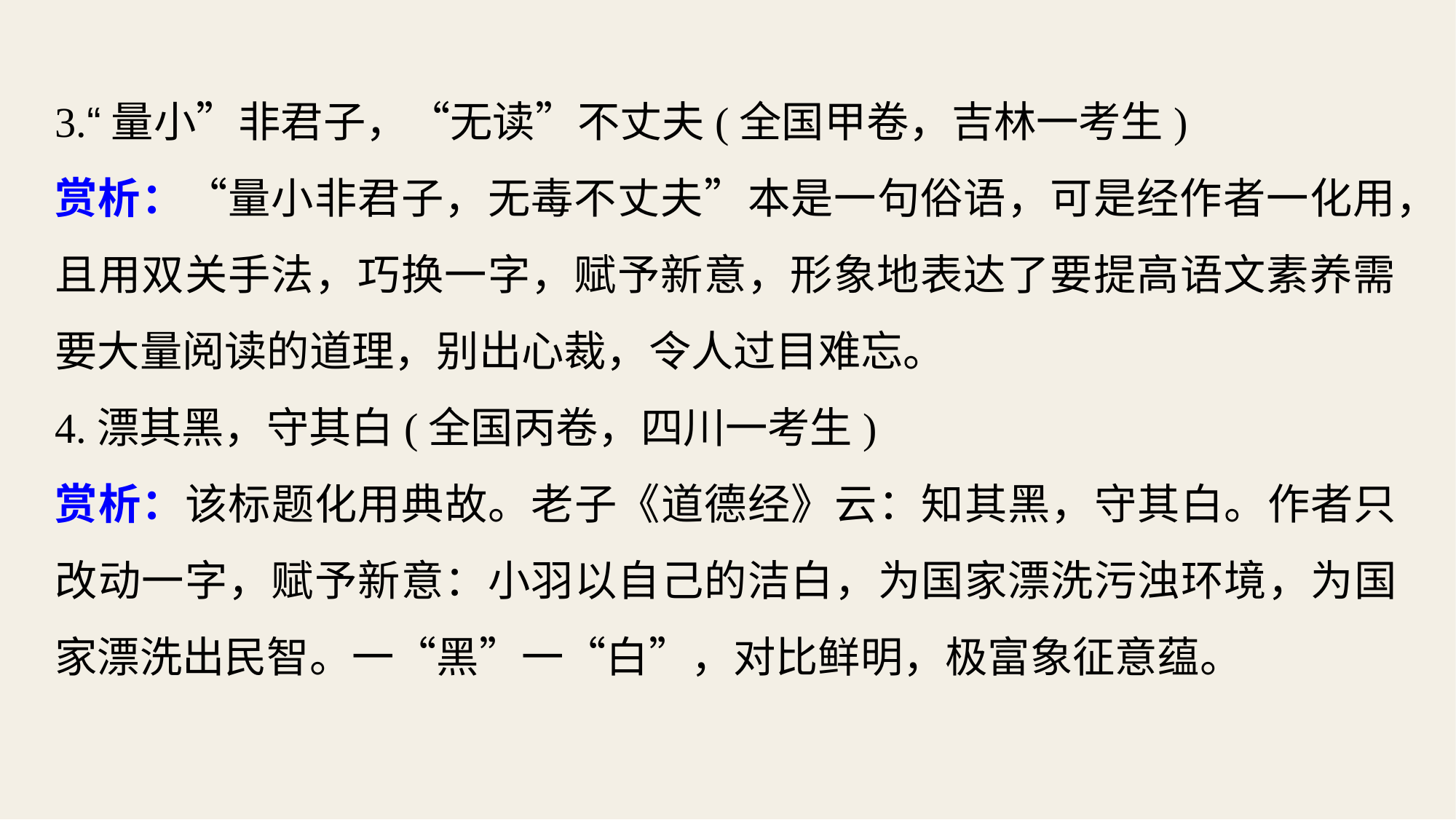

3.“量小”非君子，“无读”不丈夫(全国甲卷，吉林一考生)
赏析：“量小非君子，无毒不丈夫”本是一句俗语，可是经作者一化用，且用双关手法，巧换一字，赋予新意，形象地表达了要提高语文素养需要大量阅读的道理，别出心裁，令人过目难忘。
4.漂其黑，守其白(全国丙卷，四川一考生)
赏析：该标题化用典故。老子《道德经》云：知其黑，守其白。作者只改动一字，赋予新意：小羽以自己的洁白，为国家漂洗污浊环境，为国家漂洗出民智。一“黑”一“白”，对比鲜明，极富象征意蕴。